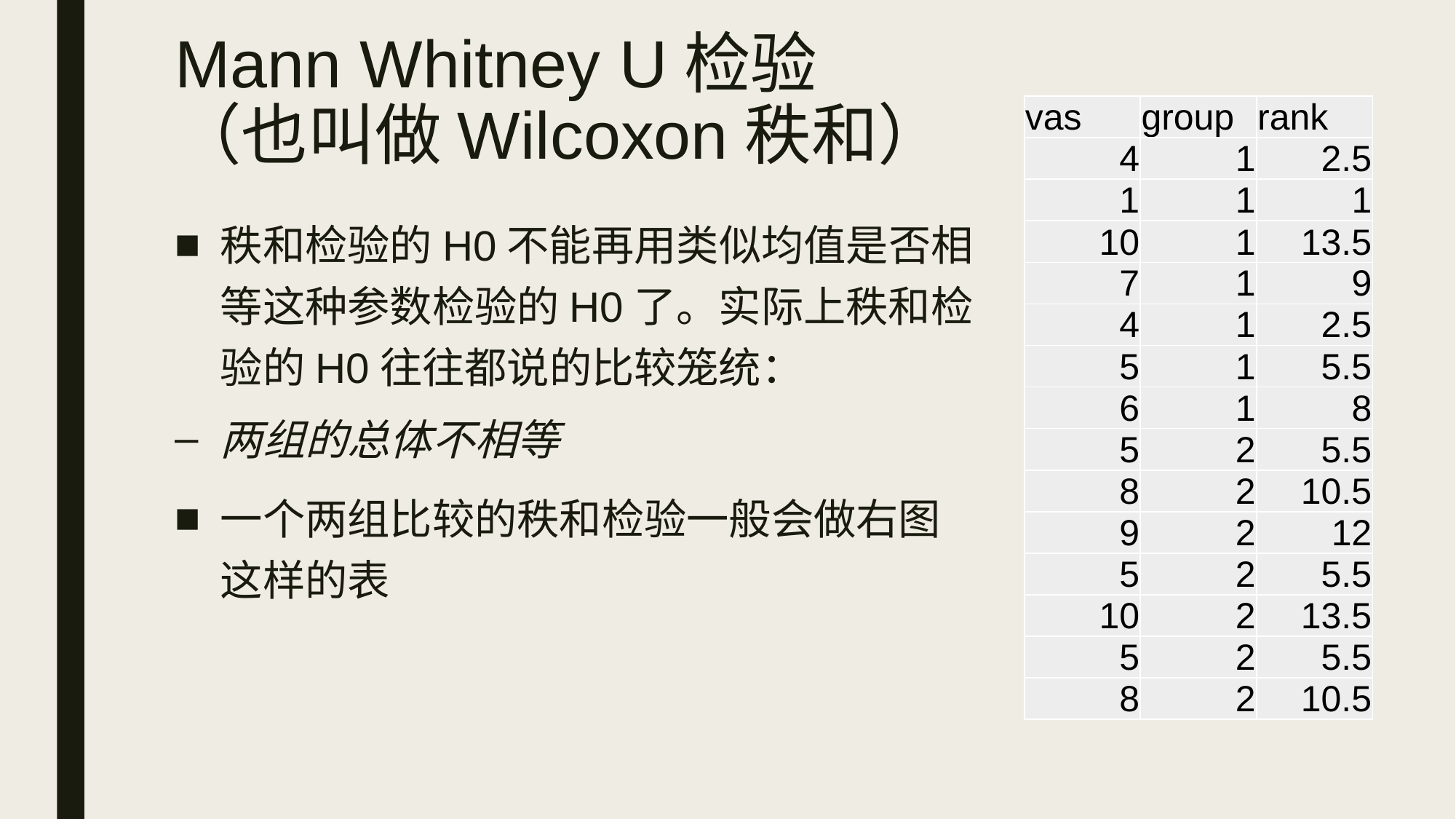

# Mann Whitney U检验 （也叫做Wilcoxon秩和）
| vas | group | rank |
| --- | --- | --- |
| 4 | 1 | 2.5 |
| 1 | 1 | 1 |
| 10 | 1 | 13.5 |
| 7 | 1 | 9 |
| 4 | 1 | 2.5 |
| 5 | 1 | 5.5 |
| 6 | 1 | 8 |
| 5 | 2 | 5.5 |
| 8 | 2 | 10.5 |
| 9 | 2 | 12 |
| 5 | 2 | 5.5 |
| 10 | 2 | 13.5 |
| 5 | 2 | 5.5 |
| 8 | 2 | 10.5 |
秩和检验的H0不能再用类似均值是否相等这种参数检验的H0了。实际上秩和检验的H0往往都说的比较笼统：
两组的总体不相等
一个两组比较的秩和检验一般会做右图这样的表